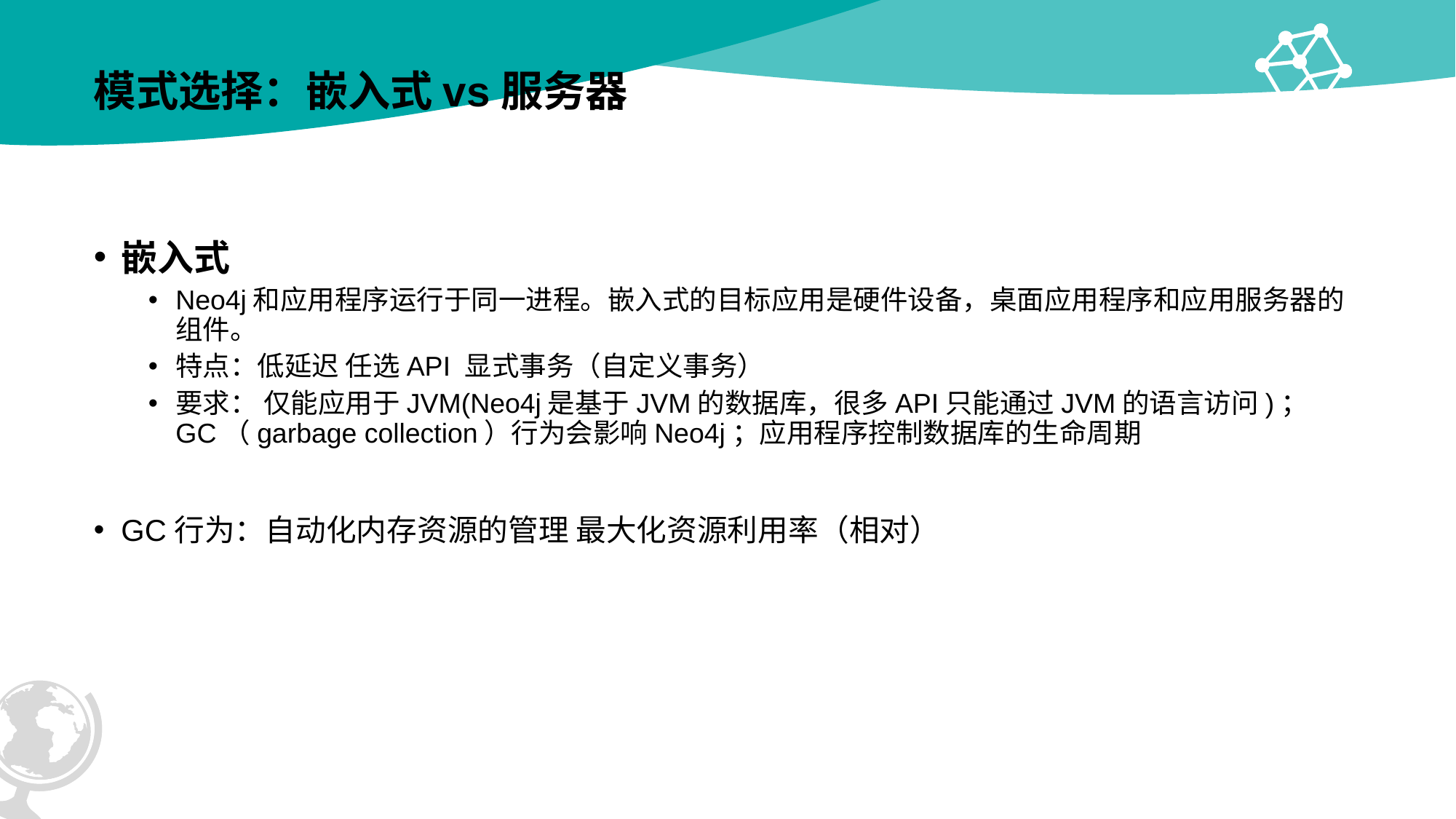

# 模式选择：嵌入式vs服务器

嵌入式
Neo4j和应用程序运行于同一进程。嵌入式的目标应用是硬件设备，桌面应用程序和应用服务器的组件。
特点：低延迟 任选API 显式事务（自定义事务）
要求： 仅能应用于JVM(Neo4j是基于JVM的数据库，很多API只能通过JVM的语言访问)；GC（garbage collection）行为会影响Neo4j；应用程序控制数据库的生命周期

GC行为：自动化内存资源的管理 最大化资源利用率（相对）